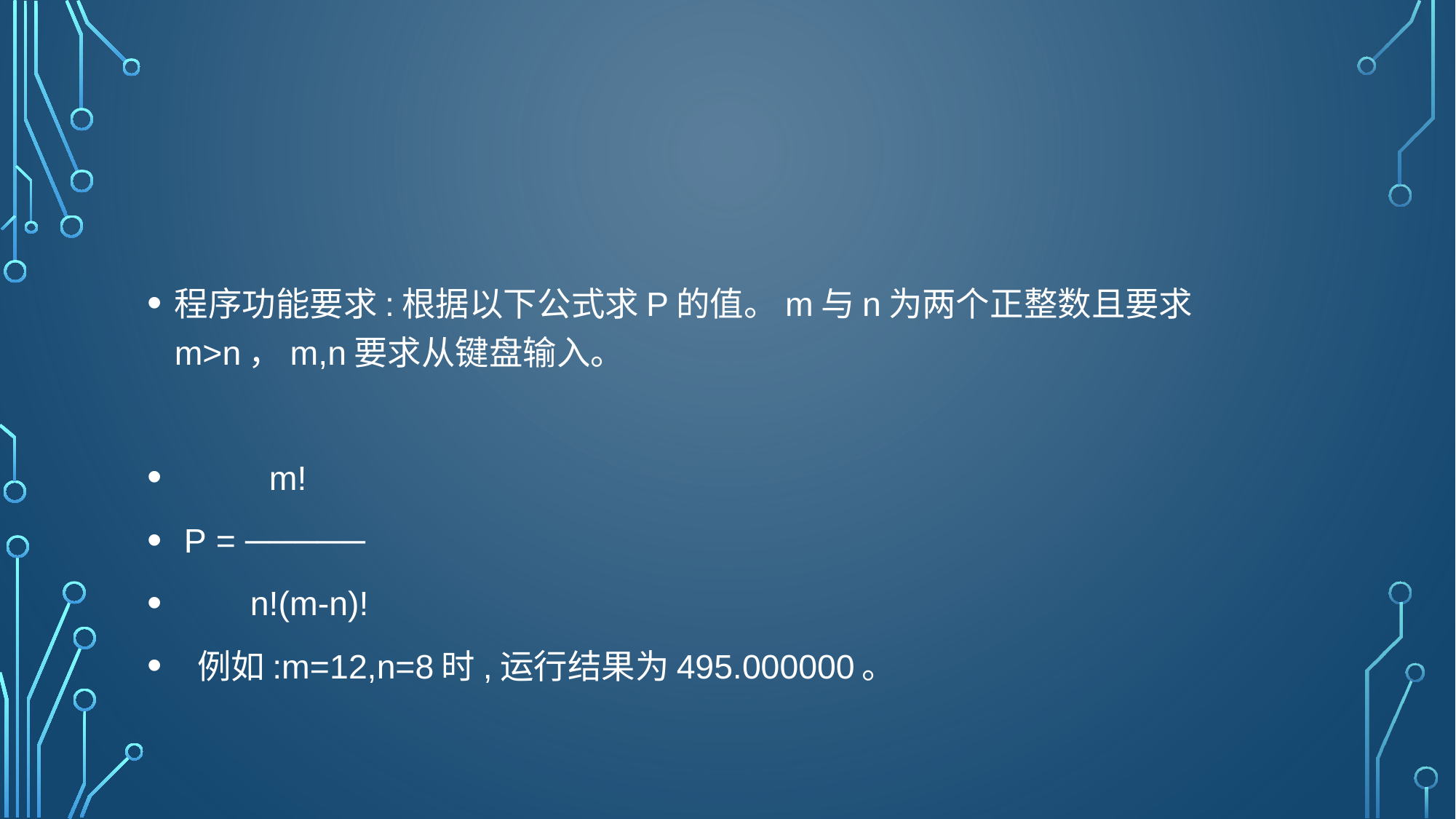

#
程序功能要求:根据以下公式求P的值。m与n为两个正整数且要求m>n，m,n要求从键盘输入。

          m!
 P = ─────
        n!(m-n)!
  例如:m=12,n=8时,运行结果为495.000000。